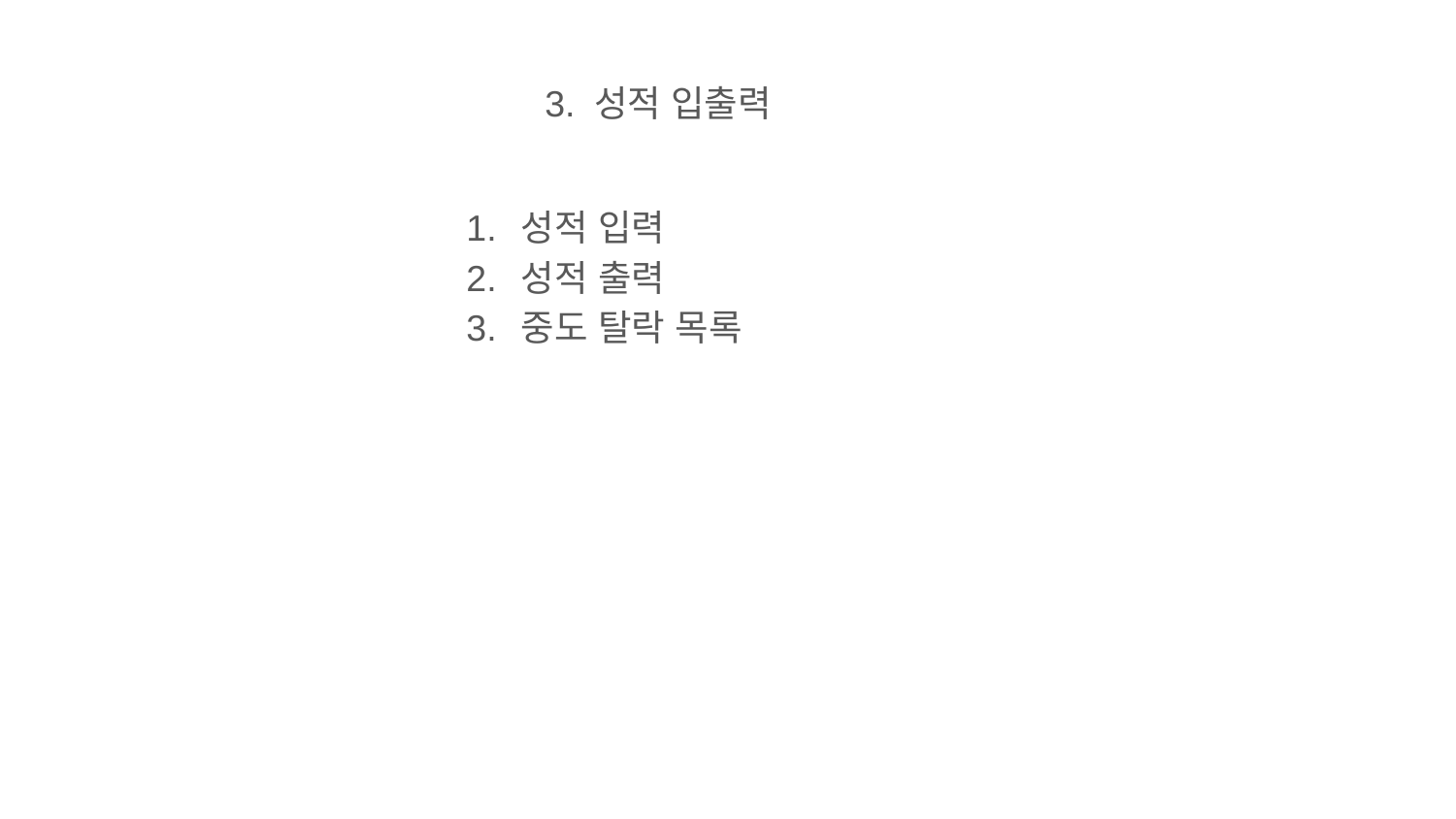

# 3. 성적 입출력
성적 입력
성적 출력
중도 탈락 목록